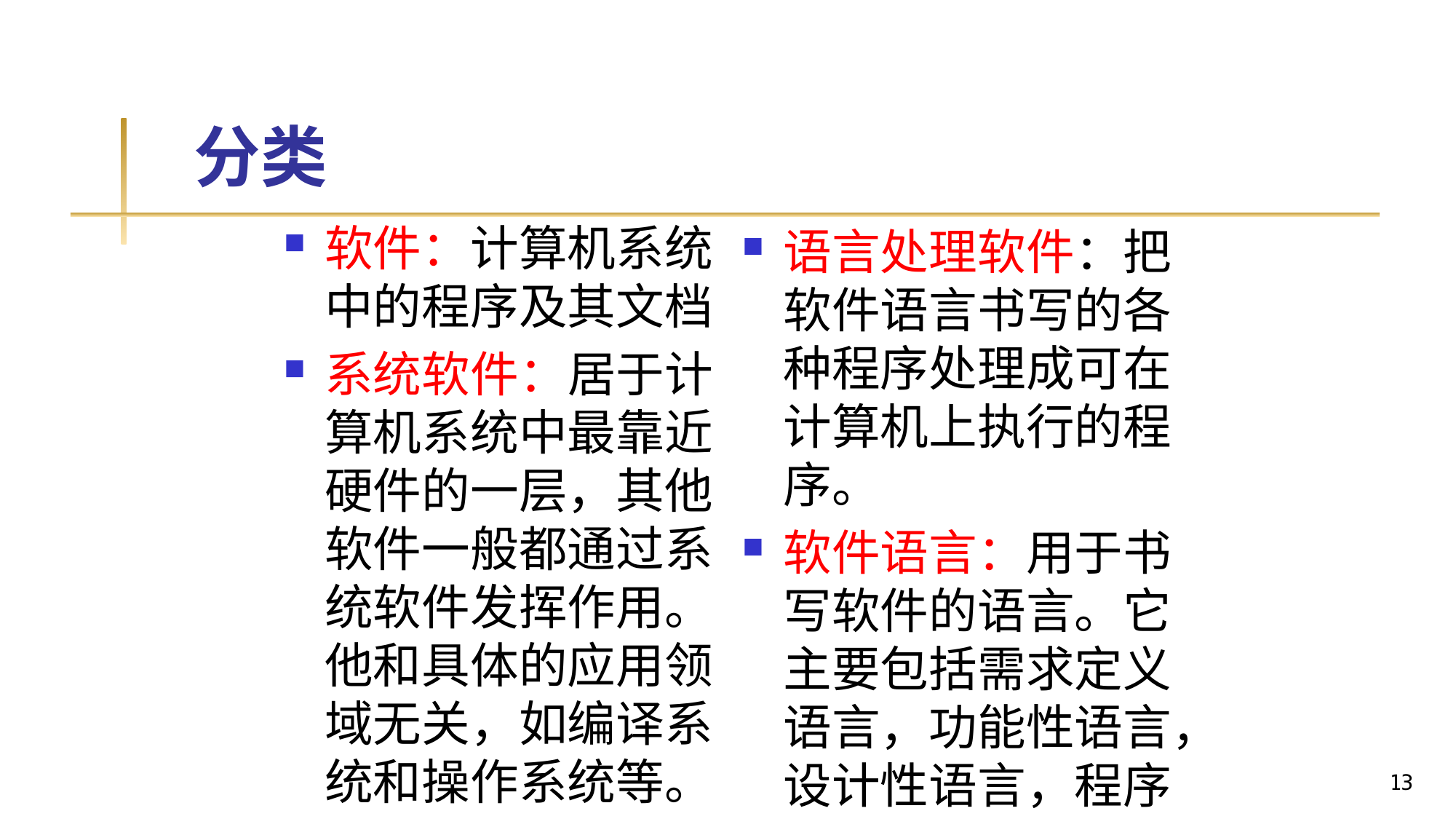

# 分类
软件：计算机系统中的程序及其文档
系统软件：居于计算机系统中最靠近硬件的一层，其他软件一般都通过系统软件发挥作用。他和具体的应用领域无关，如编译系统和操作系统等。
语言处理软件：把软件语言书写的各种程序处理成可在计算机上执行的程序。
软件语言：用于书写软件的语言。它主要包括需求定义语言，功能性语言，设计性语言，程序设计语言以及文档语言。
13